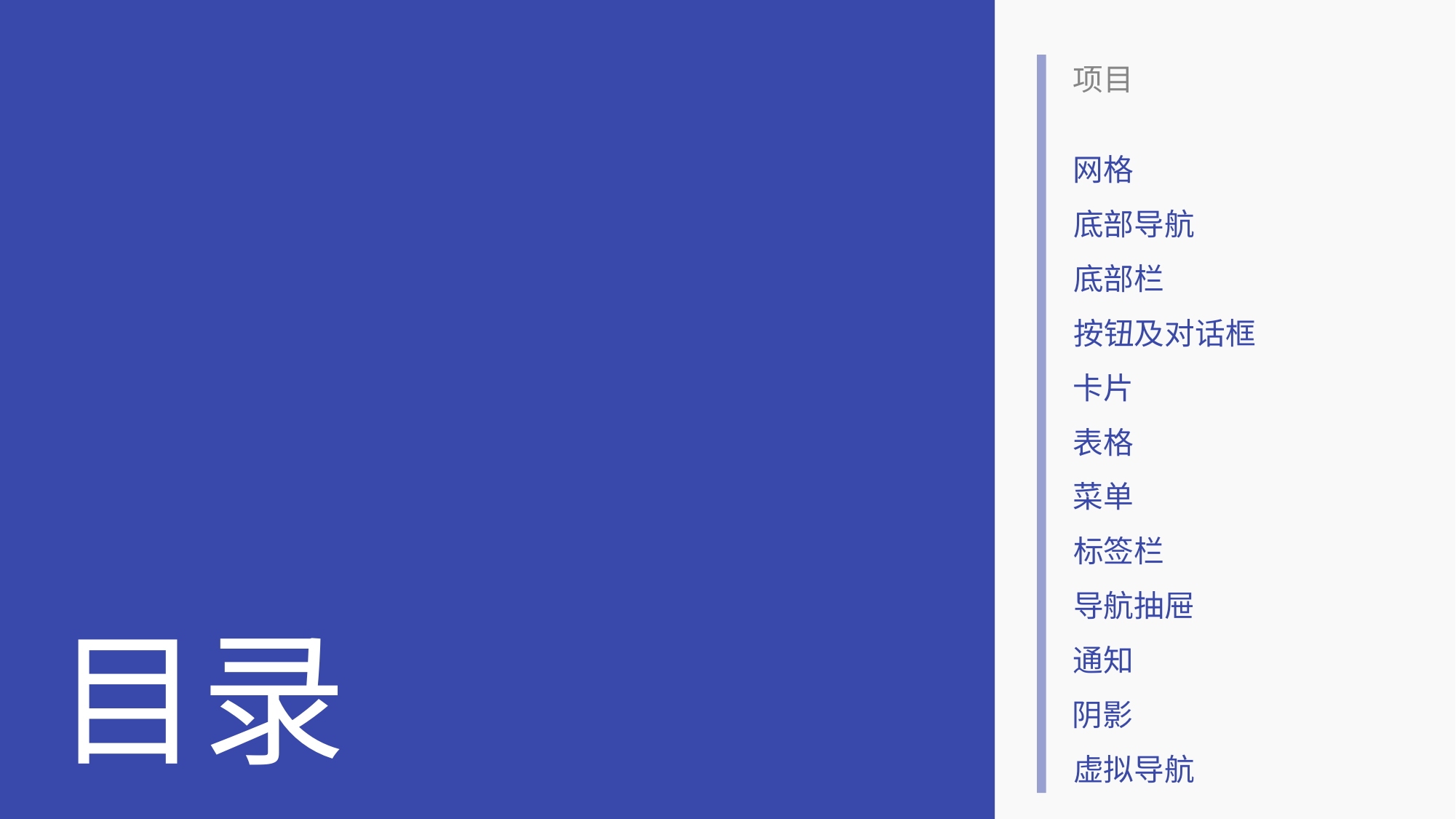

项目
网格
底部导航
底部栏
按钮及对话框
卡片
表格
菜单
标签栏
导航抽屉
目录
通知
阴影
虚拟导航